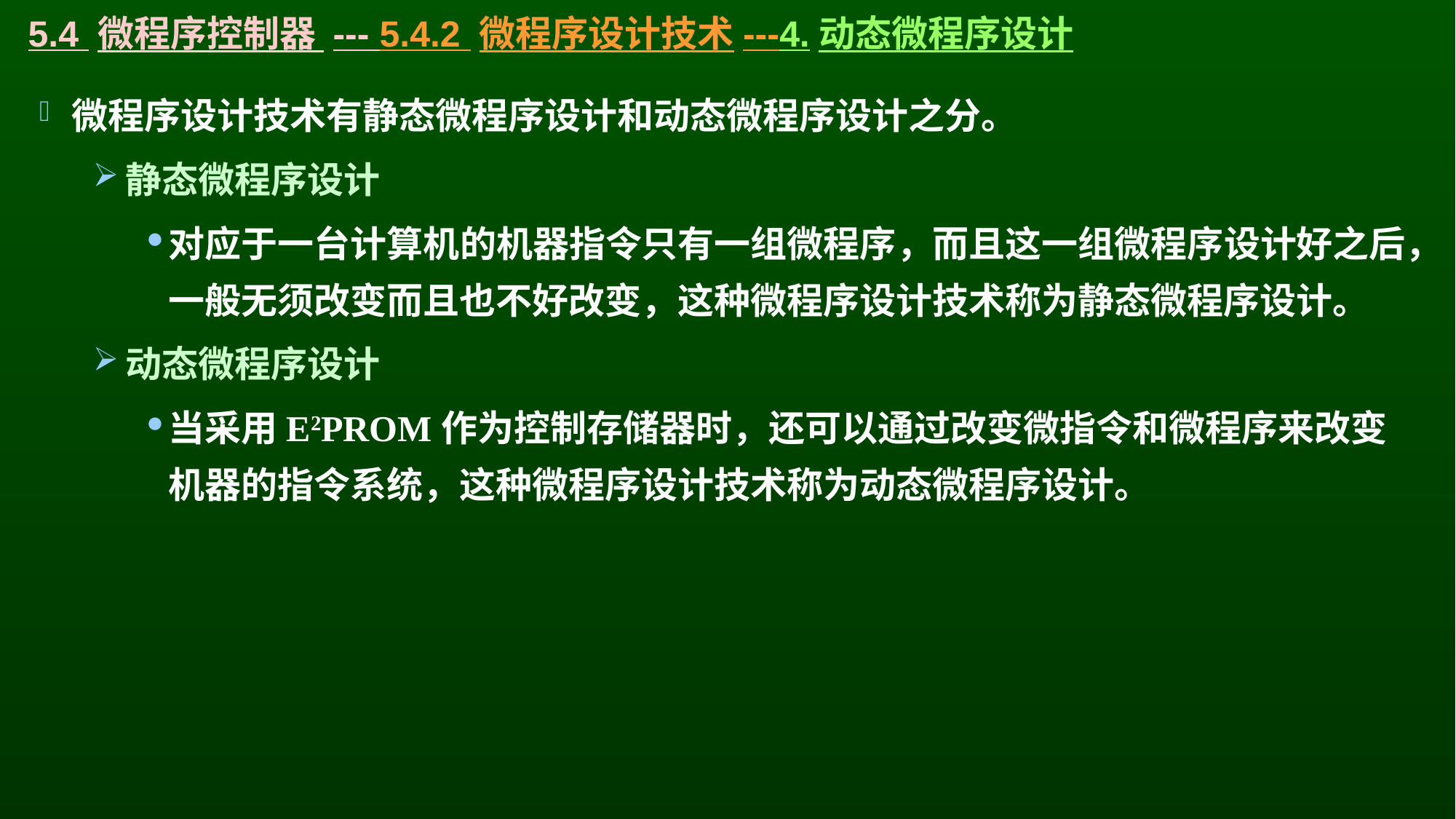

# 5.4 微程序控制器 --- 5.4.2 微程序设计技术---4.动态微程序设计
微程序设计技术有静态微程序设计和动态微程序设计之分。
静态微程序设计
对应于一台计算机的机器指令只有一组微程序，而且这一组微程序设计好之后，一般无须改变而且也不好改变，这种微程序设计技术称为静态微程序设计。
动态微程序设计
当采用E2PROM作为控制存储器时，还可以通过改变微指令和微程序来改变机器的指令系统，这种微程序设计技术称为动态微程序设计。